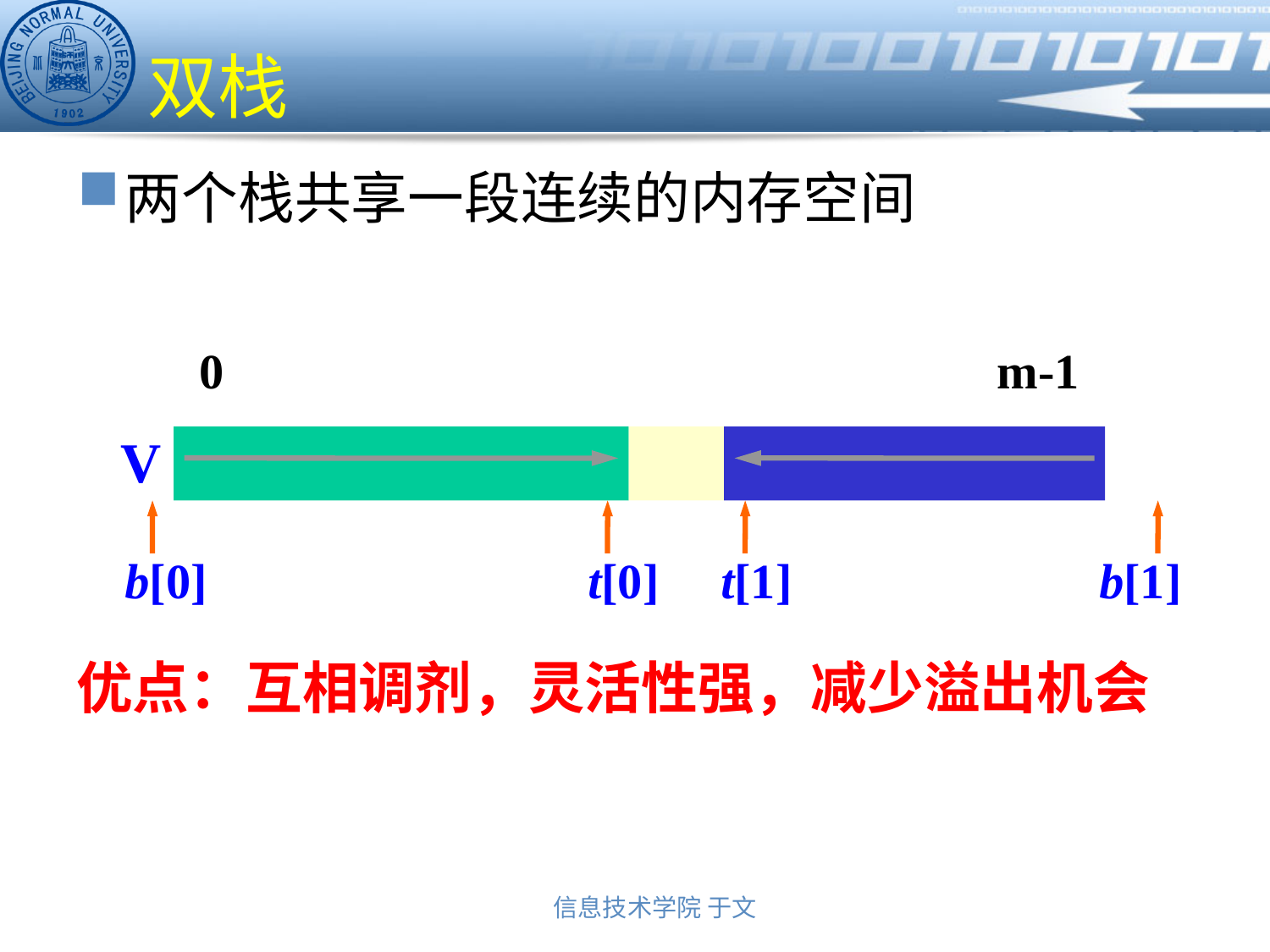

# 双栈
两个栈共享一段连续的内存空间
0                                                               m-1
V

b[0]                               t[0]     t[1]                         b[1]
优点：互相调剂，灵活性强，减少溢出机会